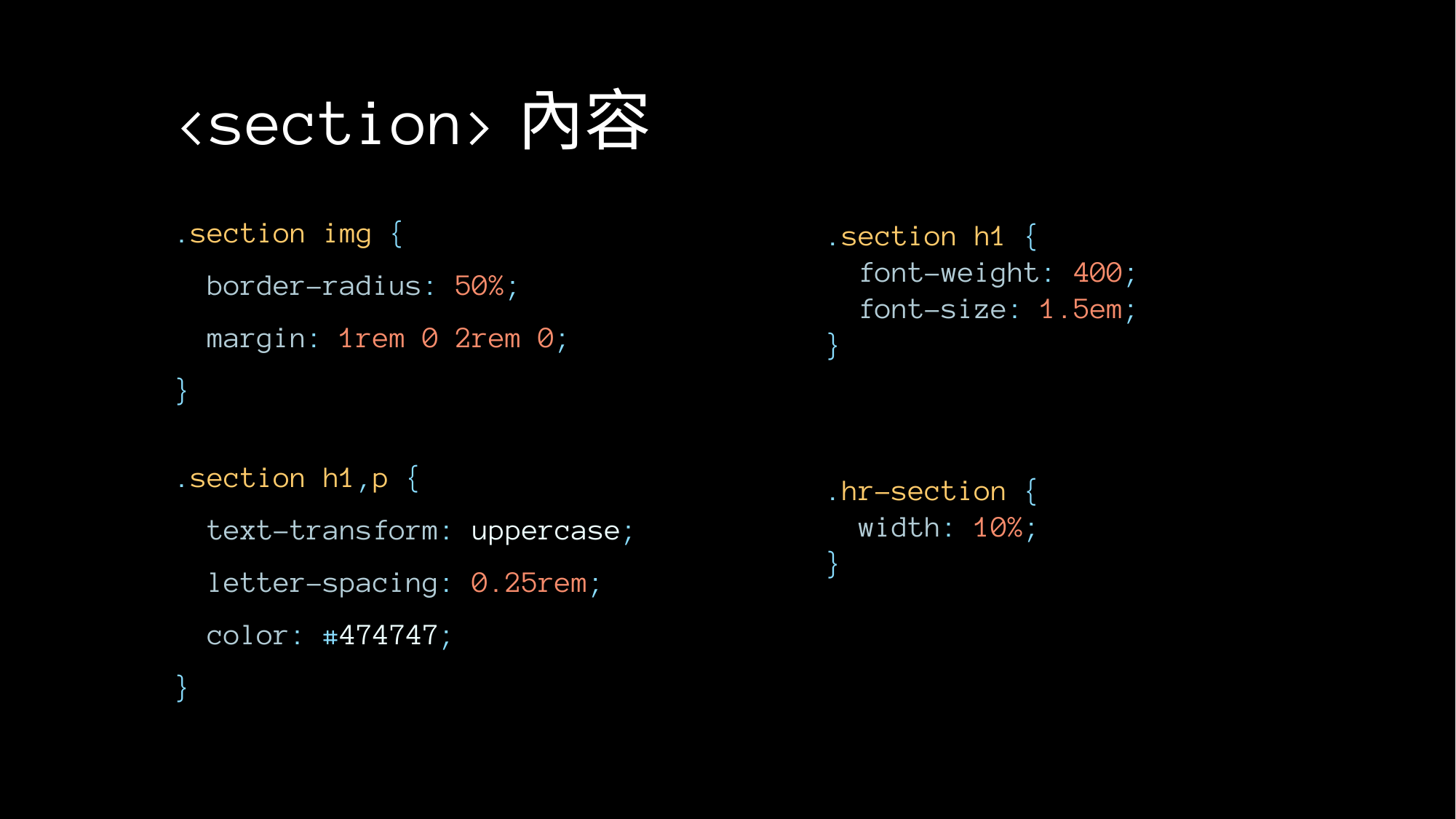

# <section>內容
.section img {
  border-radius: 50%;
  margin: 1rem 0 2rem 0;
}
.section h1,p {
  text-transform: uppercase;
  letter-spacing: 0.25rem;
  color: #474747;
}

.section h1 {
  font-weight: 400;
  font-size: 1.5em;
}

.hr-section {
  width: 10%;
}